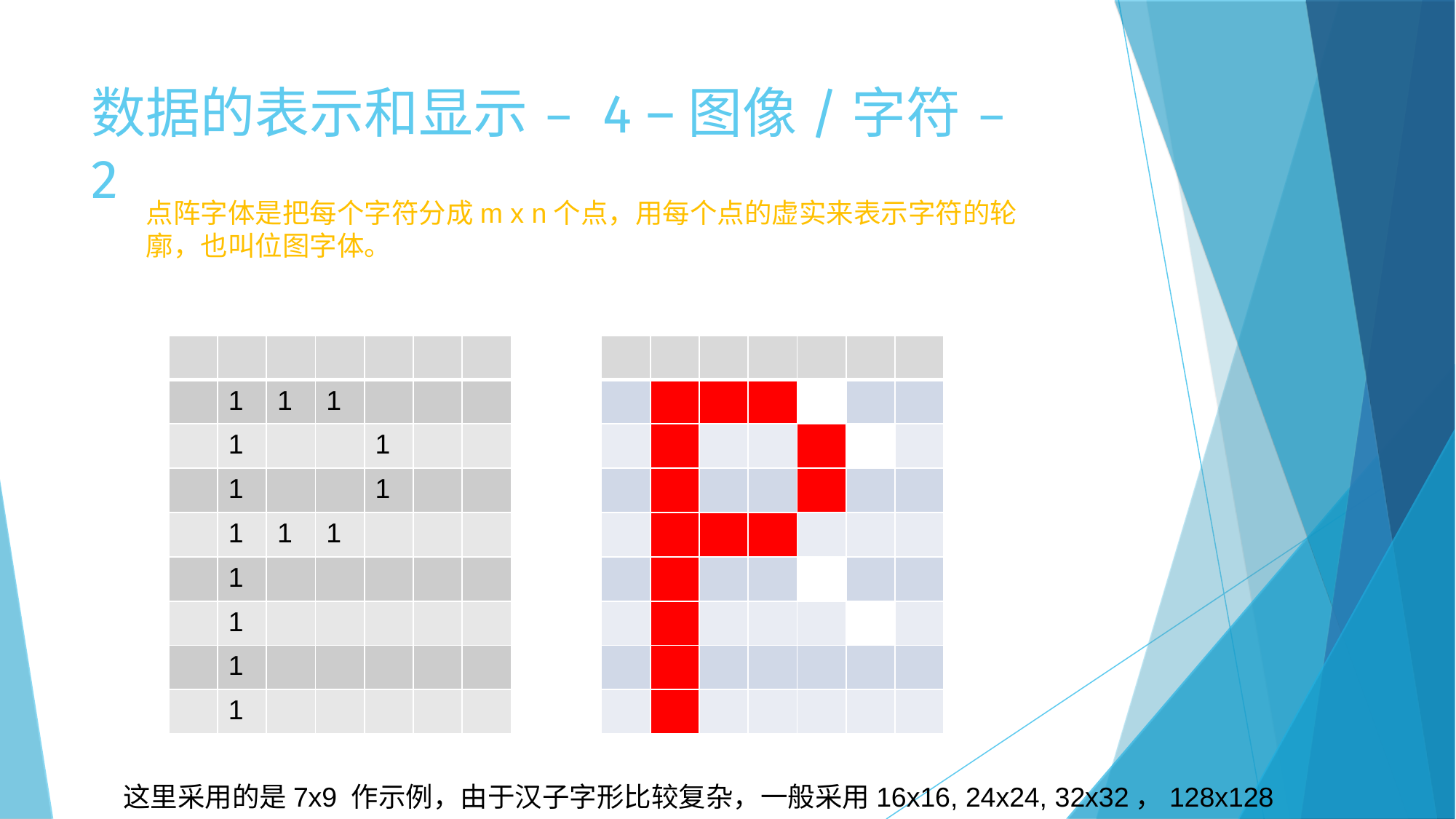

数据的表示和显示 – 4 –图像/字符 – 2
点阵字体是把每个字符分成m x n个点，用每个点的虚实来表示字符的轮廓，也叫位图字体。
|  |  |  |  |  |  |  |
| --- | --- | --- | --- | --- | --- | --- |
|  | 1 | 1 | 1 |  |  |  |
|  | 1 |  |  | 1 |  |  |
|  | 1 |  |  | 1 |  |  |
|  | 1 | 1 | 1 |  |  |  |
|  | 1 |  |  |  |  |  |
|  | 1 |  |  |  |  |  |
|  | 1 |  |  |  |  |  |
|  | 1 |  |  |  |  |  |
|  |  |  |  |  |  |  |
| --- | --- | --- | --- | --- | --- | --- |
|  |  |  |  |  |  |  |
|  |  |  |  |  |  |  |
|  |  |  |  |  |  |  |
|  |  |  |  |  |  |  |
|  |  |  |  |  |  |  |
|  |  |  |  |  |  |  |
|  |  |  |  |  |  |  |
|  |  |  |  |  |  |  |
这里采用的是7x9 作示例，由于汉子字形比较复杂，一般采用16x16, 24x24, 32x32，128x128